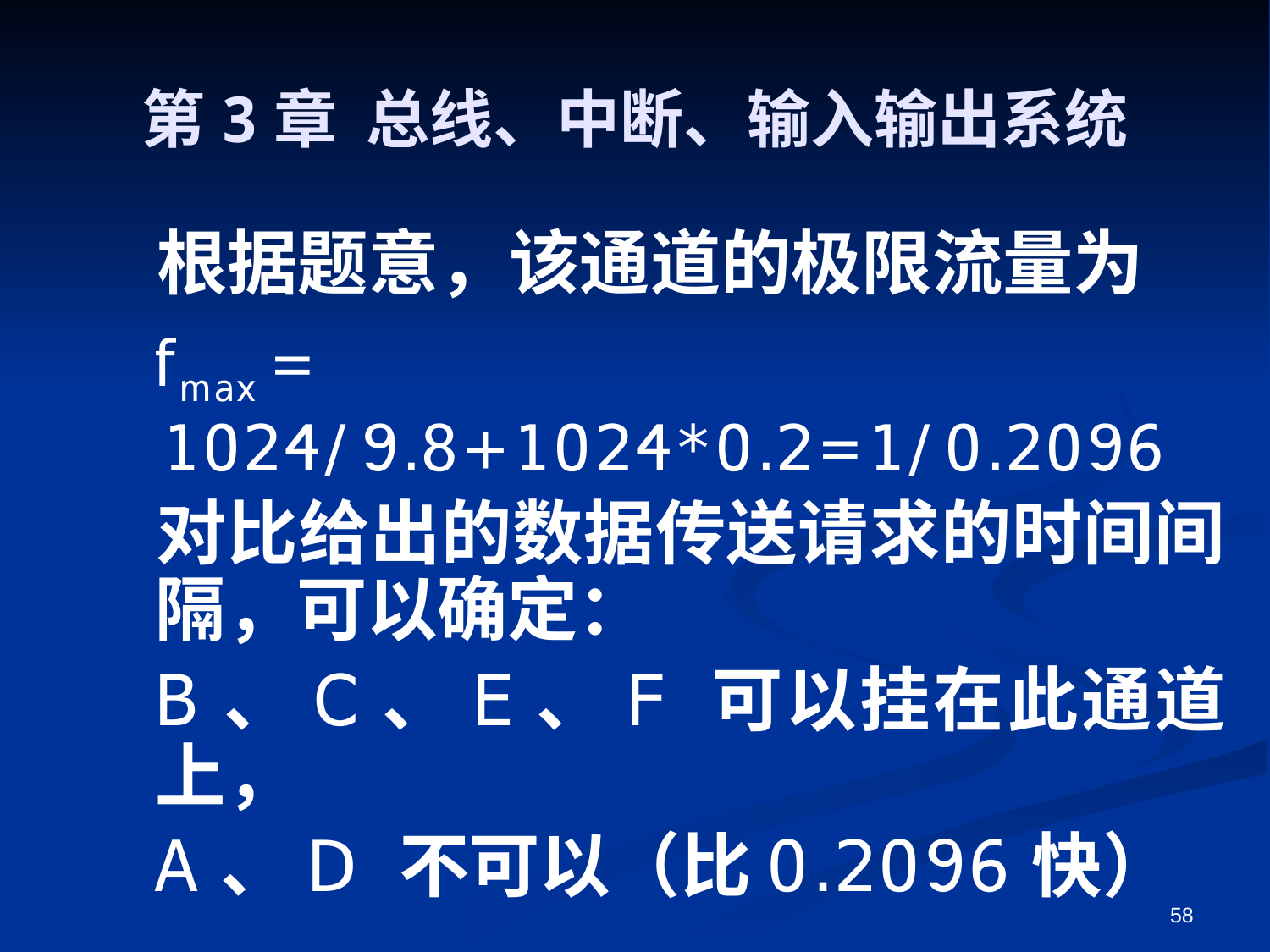

# 第3章  总线、中断、输入输出系统
  根据题意，该通道的极限流量为
	fmax =
   1024/9.8+1024*0.2=1/0.2096
	对比给出的数据传送请求的时间间隔，可以确定：
	B、C、E、F 可以挂在此通道上，
	A、D 不可以（比0.2096快）
58